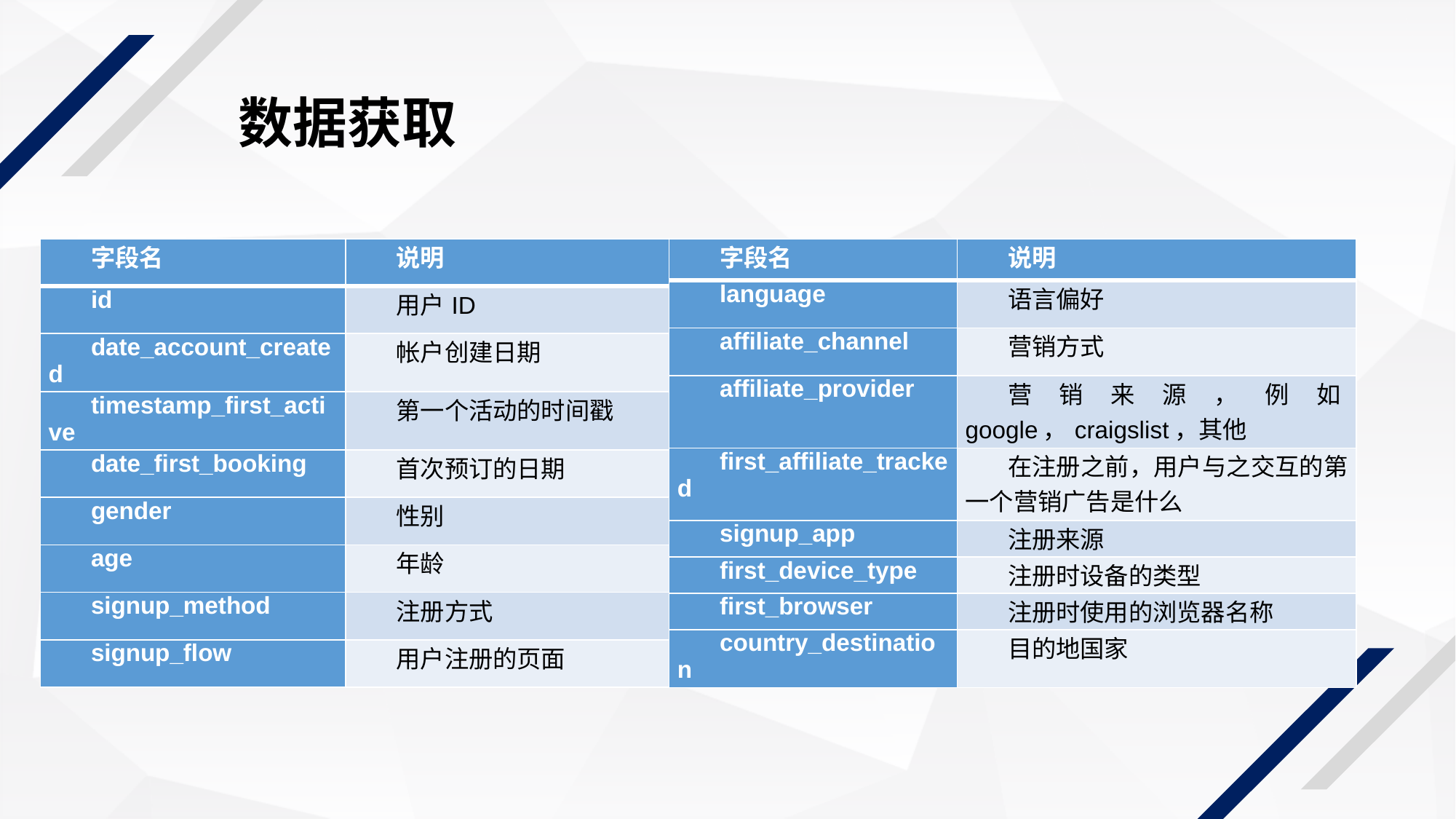

数据获取
| 字段名 | 说明 |
| --- | --- |
| id | 用户ID |
| date\_account\_created | 帐户创建日期 |
| timestamp\_first\_active | 第一个活动的时间戳 |
| date\_first\_booking | 首次预订的日期 |
| gender | 性别 |
| age | 年龄 |
| signup\_method | 注册方式 |
| signup\_flow | 用户注册的页面 |
| 字段名 | 说明 |
| --- | --- |
| language | 语言偏好 |
| affiliate\_channel | 营销方式 |
| affiliate\_provider | 营销来源，例如google，craigslist，其他 |
| first\_affiliate\_tracked | 在注册之前，用户与之交互的第一个营销广告是什么 |
| signup\_app | 注册来源 |
| first\_device\_type | 注册时设备的类型 |
| first\_browser | 注册时使用的浏览器名称 |
| country\_destination | 目的地国家 |